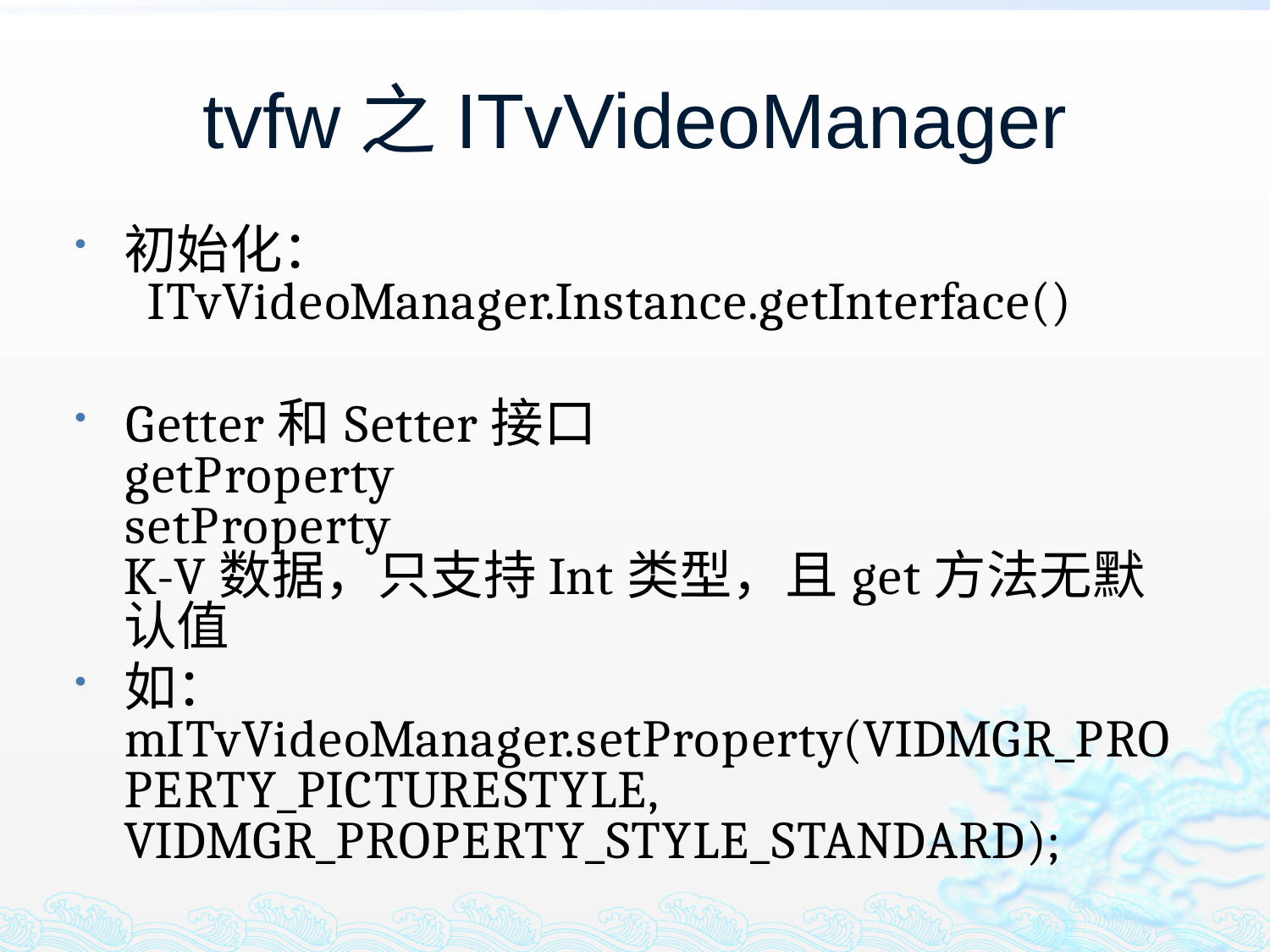

# tvfw之ITvVideoManager
初始化：
 ITvVideoManager.Instance.getInterface()

Getter和Setter接口
getProperty
setProperty
K-V数据，只支持Int类型，且get方法无默认值
如：
mITvVideoManager.setProperty(VIDMGR_PROPERTY_PICTURESTYLE, VIDMGR_PROPERTY_STYLE_STANDARD);